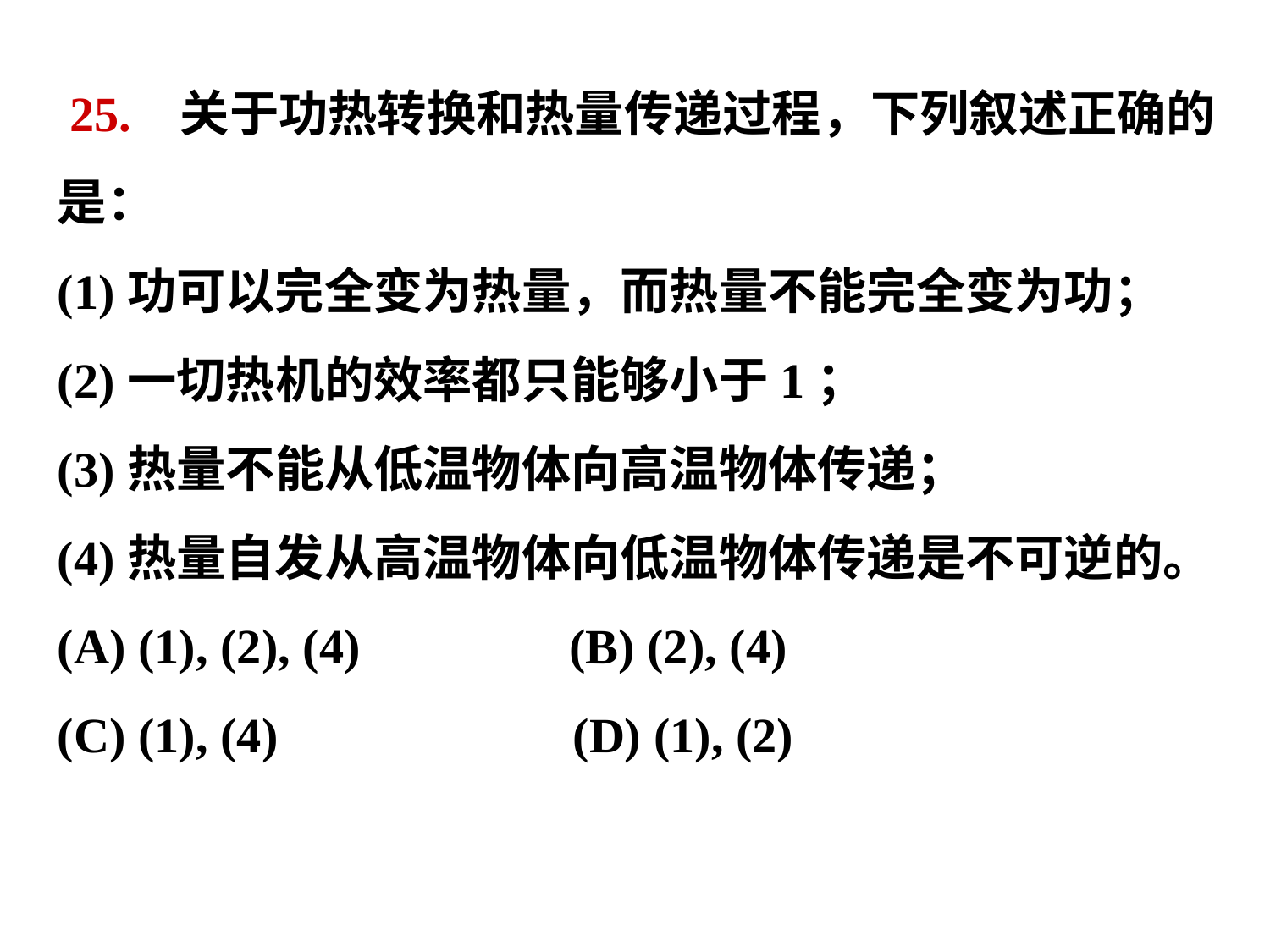

25.   关于功热转换和热量传递过程，下列叙述正确的是：
(1)功可以完全变为热量，而热量不能完全变为功；
(2)一切热机的效率都只能够小于1；
(3)热量不能从低温物体向高温物体传递；
(4)热量自发从高温物体向低温物体传递是不可逆的。
(A) (1), (2), (4)                 (B) (2), (4)
(C) (1), (4)                        (D) (1), (2)